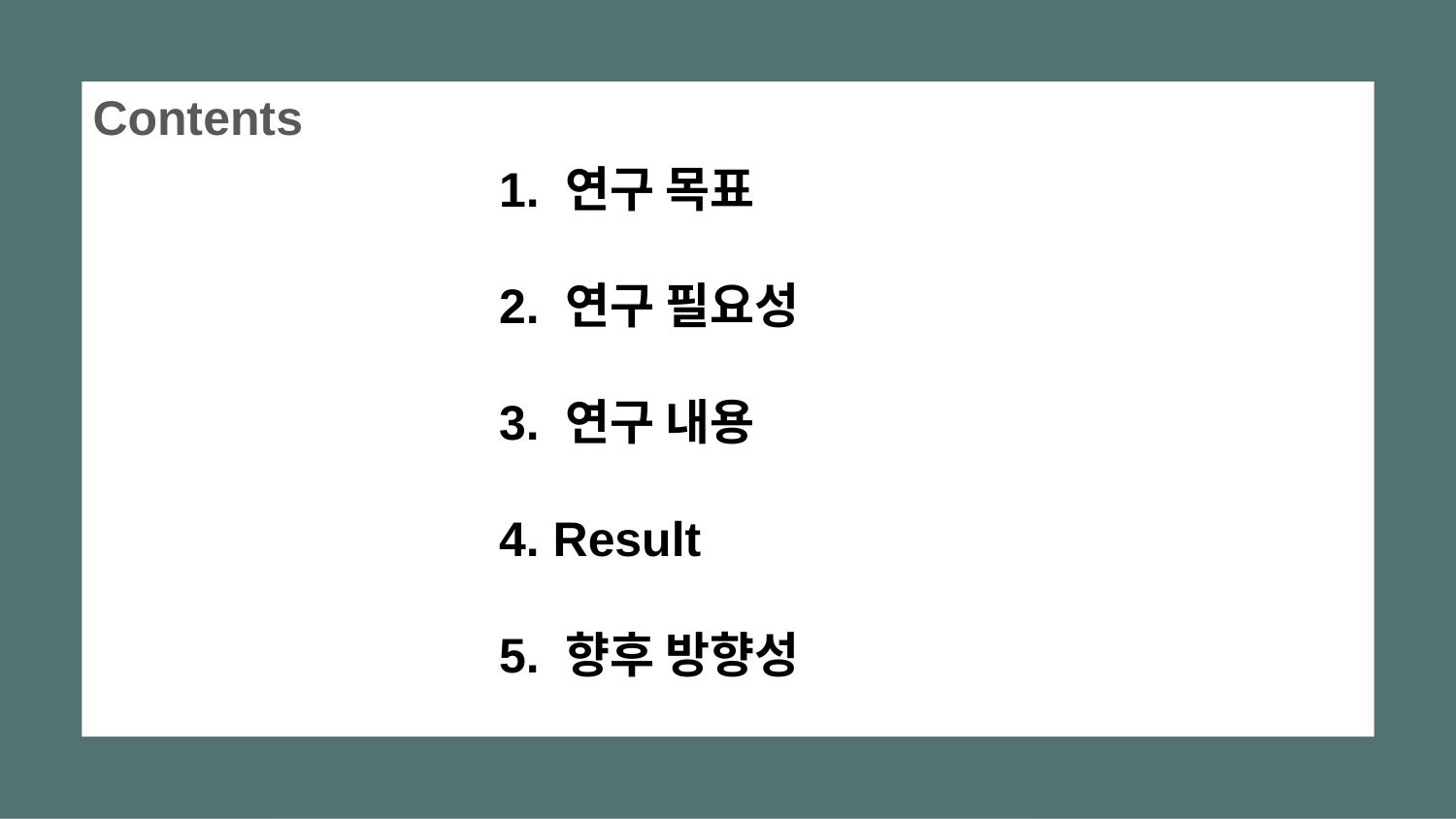

Contents
1. 연구 목표

2. 연구 필요성

3. 연구 내용

4. Result

5. 향후 방향성